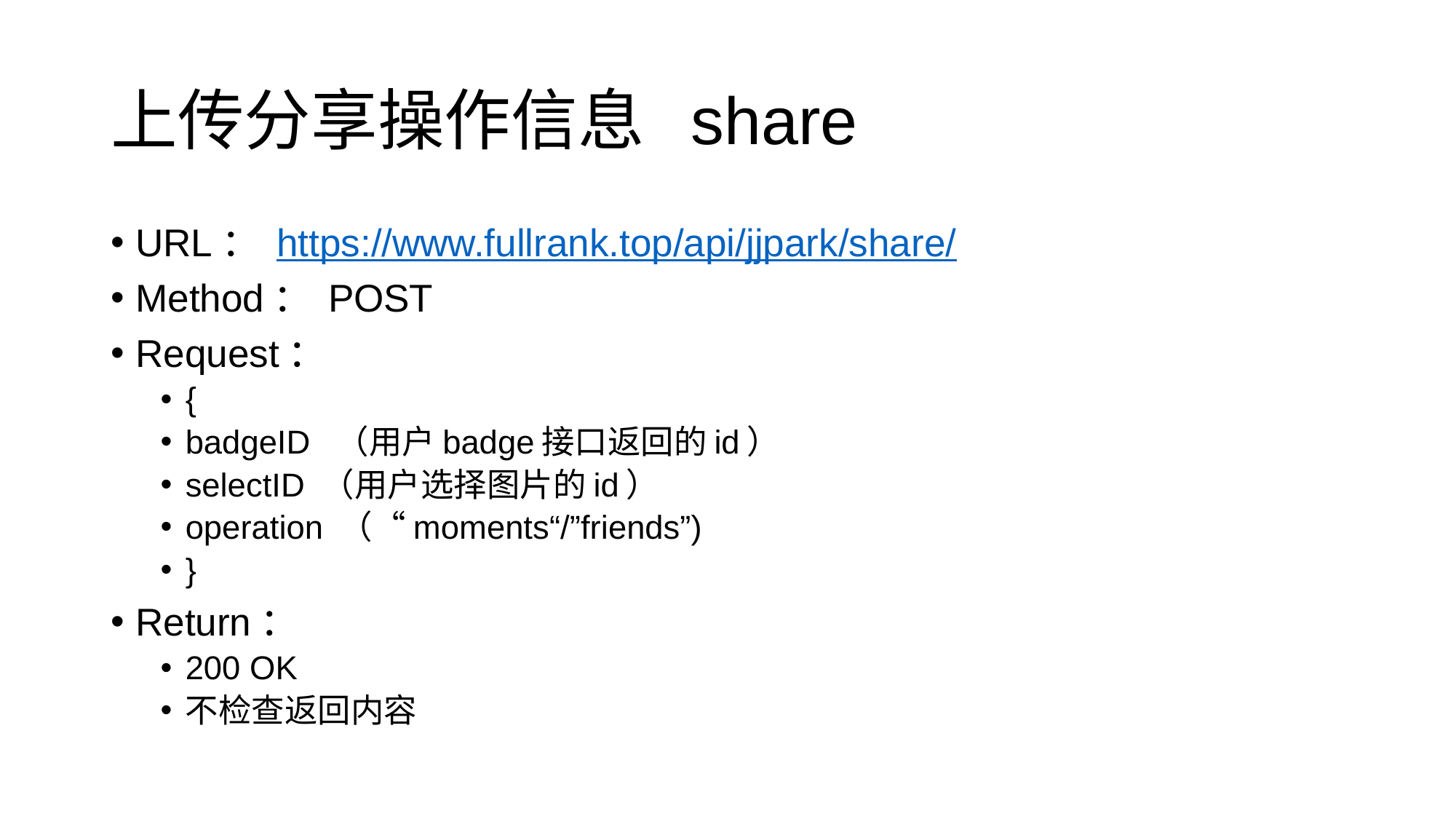

# 上传分享操作信息  share
URL： https://www.fullrank.top/api/jjpark/share/
Method： POST
Request：
{
badgeID  （用户badge接口返回的id）
selectID （用户选择图片的id）
operation （“moments“/”friends”)
}
Return：
200 OK
不检查返回内容